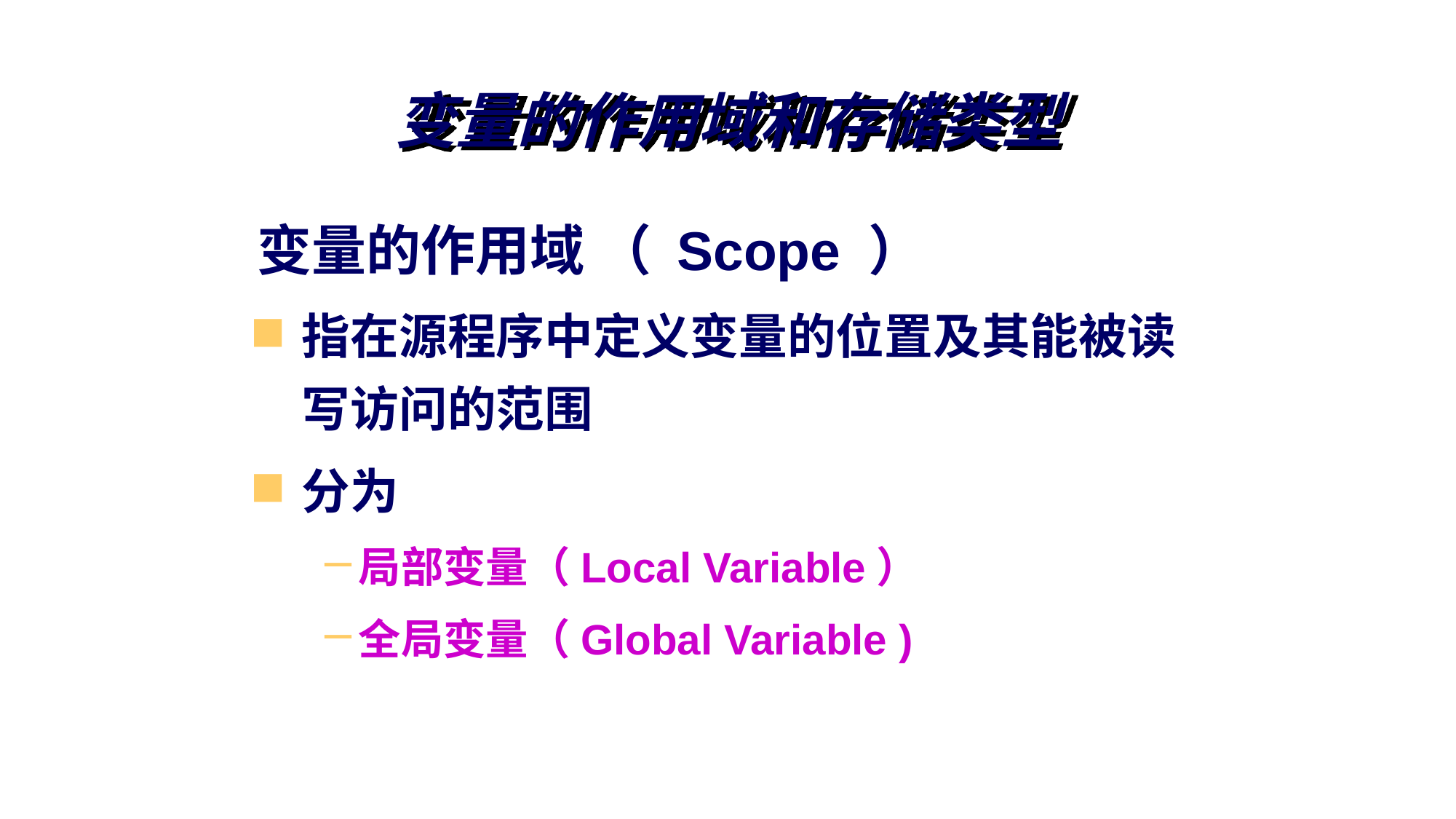

# 变量的作用域和存储类型
变量的作用域 （ Scope ）
指在源程序中定义变量的位置及其能被读写访问的范围
分为
局部变量（Local Variable）
全局变量（Global Variable )